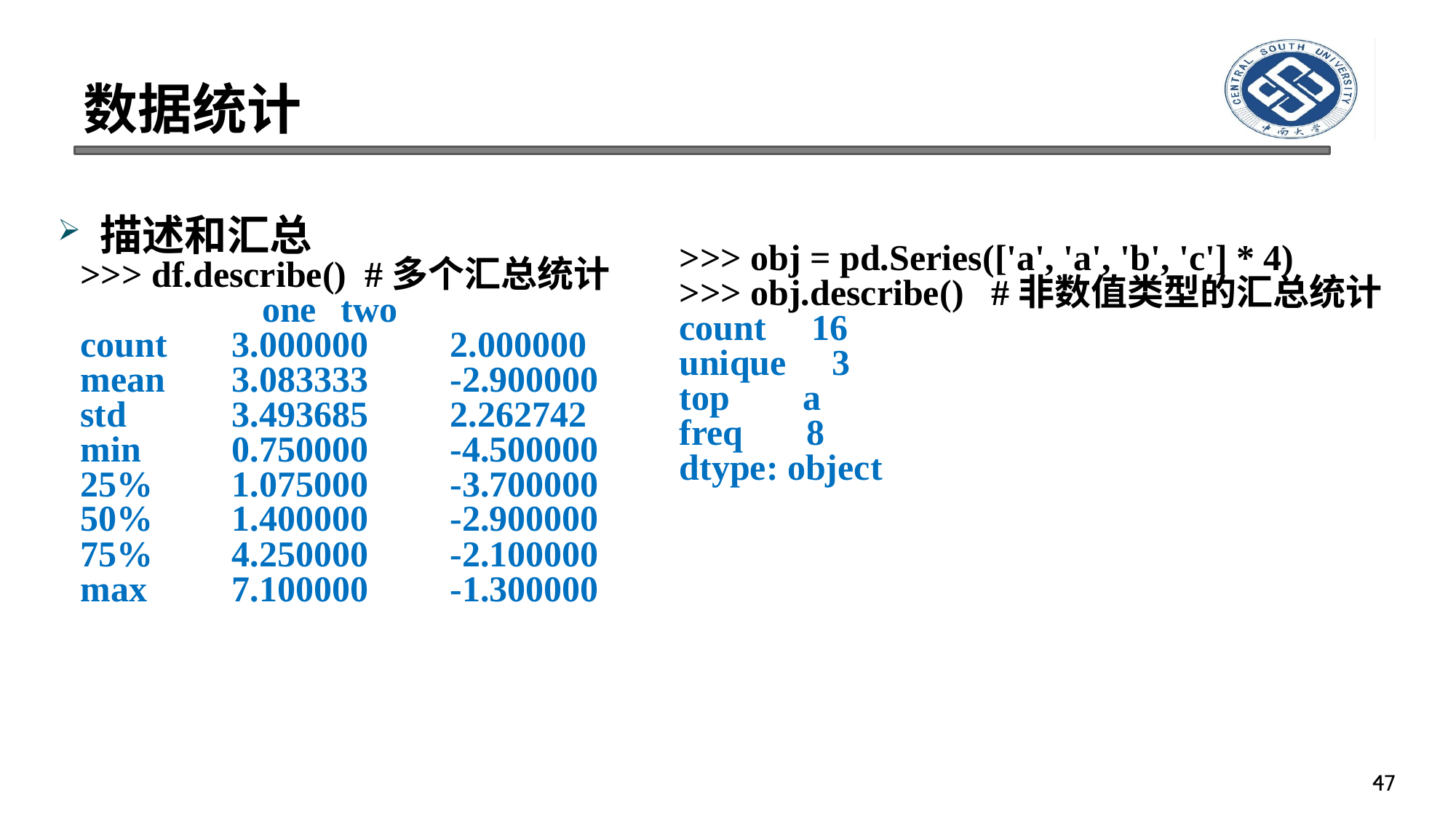

# 数据统计
描述和汇总
>>> df.describe()  #多个汇总统计
                    one	two
count	3.000000	2.000000
mean	3.083333	-2.900000
std	3.493685	2.262742
min	0.750000	-4.500000
25%	1.075000	-3.700000
50%	1.400000	-2.900000
75%	4.250000	-2.100000
max	7.100000	-1.300000
>>> obj = pd.Series(['a', 'a', 'b', 'c'] * 4)
>>> obj.describe()   #非数值类型的汇总统计
count     16
unique     3
top        a
freq       8
dtype: object
47